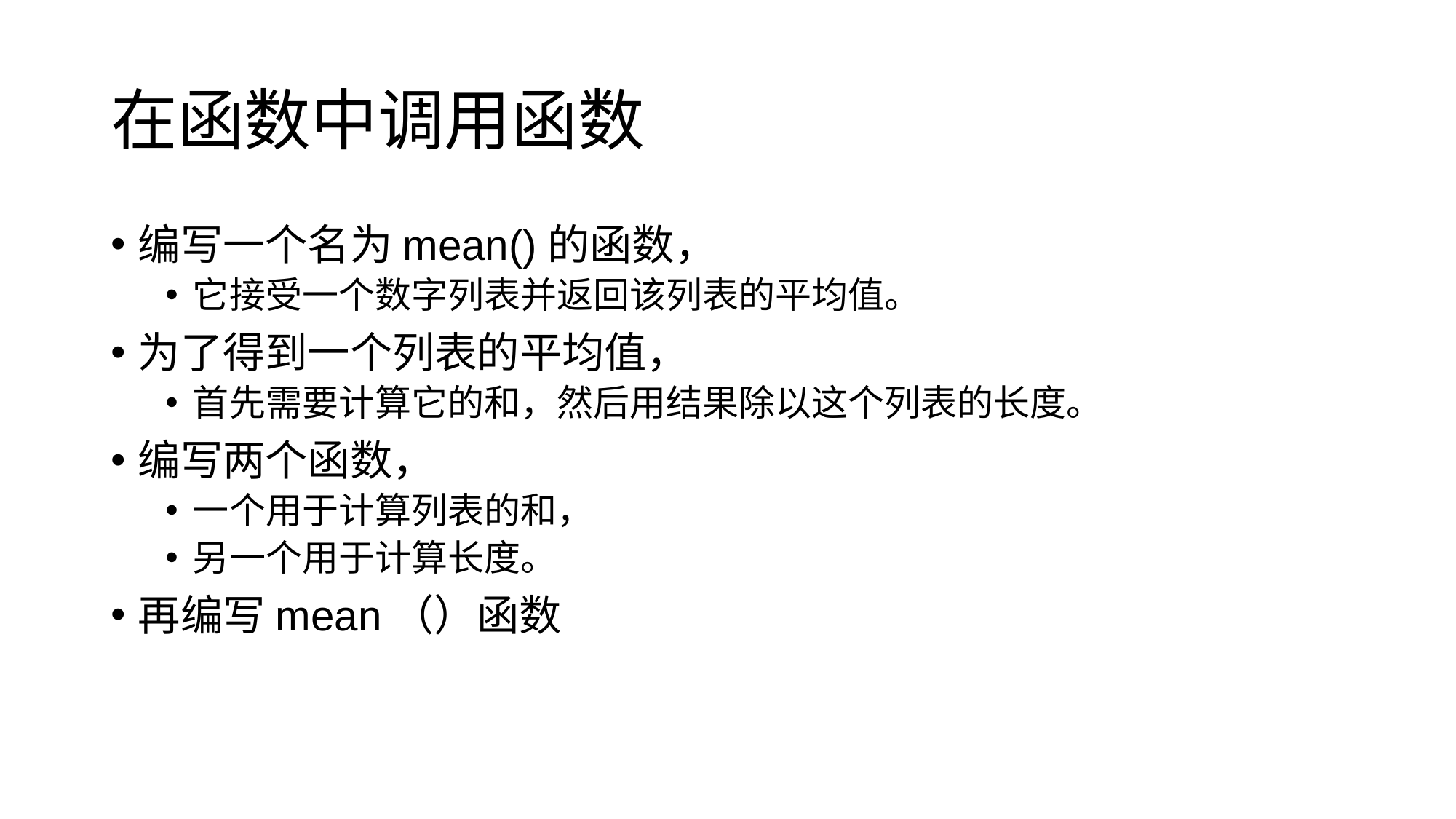

# 在函数中调用函数
编写一个名为mean()的函数，
它接受一个数字列表并返回该列表的平均值。
为了得到一个列表的平均值，
首先需要计算它的和，然后用结果除以这个列表的长度。
编写两个函数，
一个用于计算列表的和，
另一个用于计算长度。
再编写mean（）函数